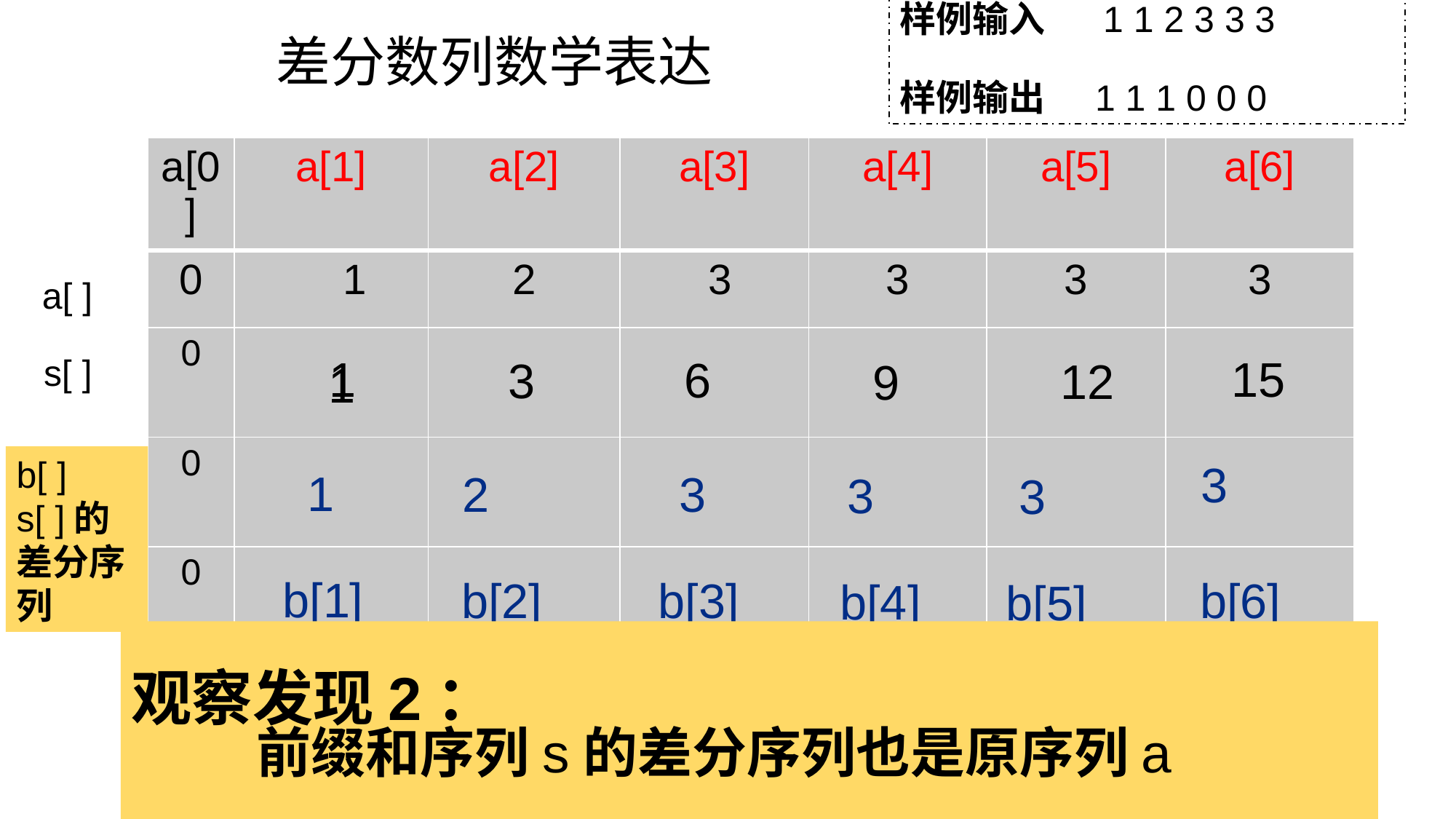

# 差分数列数学表达
样例输入      1 1 2 3 3 3
样例输出     1 1 1 0 0 0

| a[0] | a[1] | a[2] | a[3] | a[4] | a[5] | a[6] |
| --- | --- | --- | --- | --- | --- | --- |
| 0 | 1 | 2 | 3 | 3 | 3 | 3 |
| 0 |  |  |  |  |  |  |
| 0 |  |  |  |  |  |  |
| 0 |  |  |  |  |  |  |
a[ ]
1
15
6
s[ ]
3
12
9
1
b[ ]
s[ ]的差分序列
3
1
2
3
3
3
b[1]
b[2]
b[3]
b[6]
b[4]
b[5]

观察发现2：
        前缀和序列s的差分序列也是原序列a